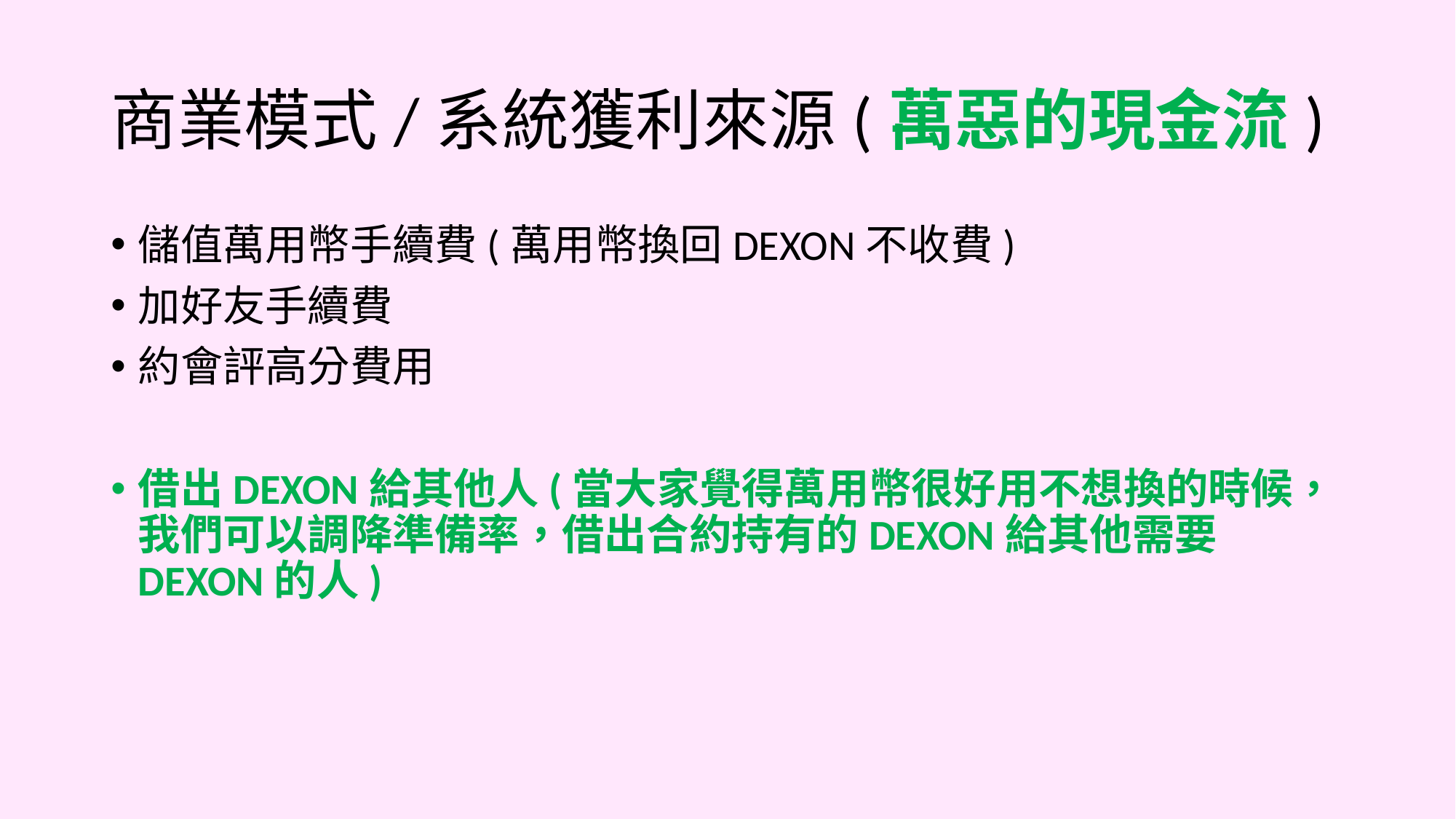

# 商業模式/系統獲利來源(萬惡的現金流)
儲值萬用幣手續費(萬用幣換回DEXON不收費)
加好友手續費
約會評高分費用

借出DEXON給其他人(當大家覺得萬用幣很好用不想換的時候，我們可以調降準備率，借出合約持有的DEXON給其他需要DEXON的人)